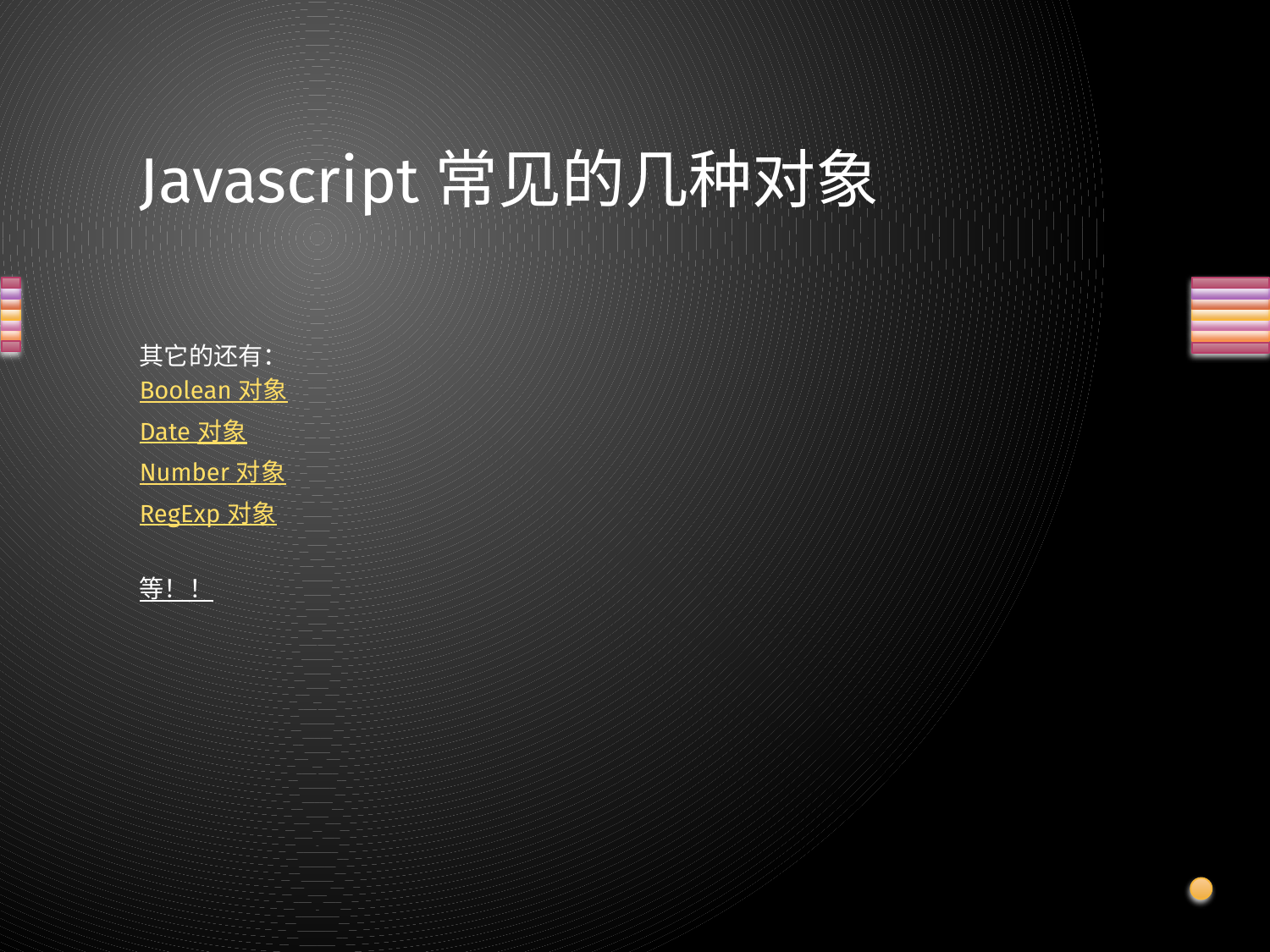

# Javascript常见的几种对象

其它的还有：
Boolean 对象
Date 对象
Number 对象
RegExp 对象

等！！